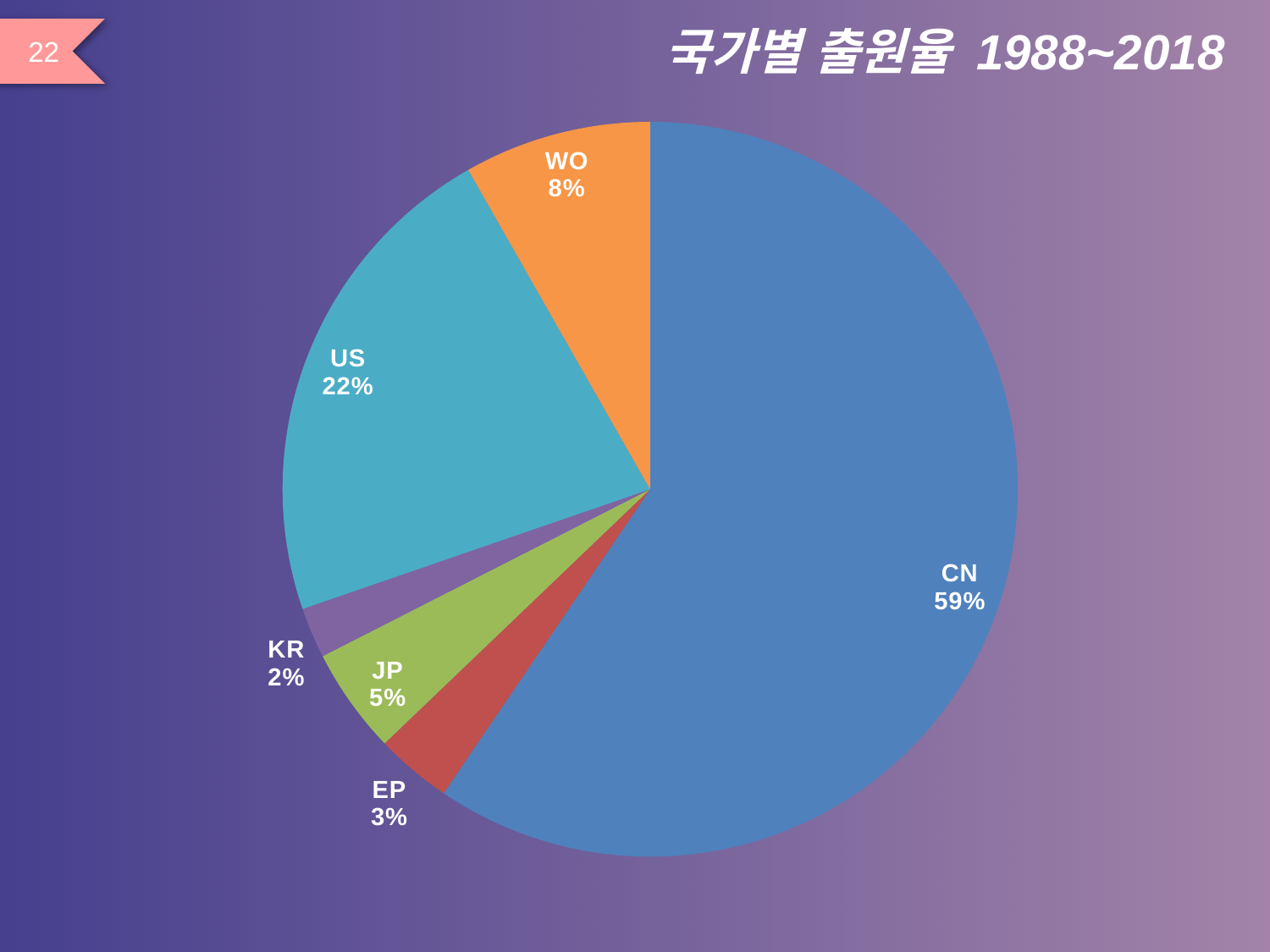

# 국가별 출원율 1988~2018
22

### Chart

| Category |  |
|---|---|
| CN | 5974.0 |
| EP | 336.0 |
| JP | 467.0 |
| KR | 223.0 |
| US | 2214.0 |
| WO | 827.0 |